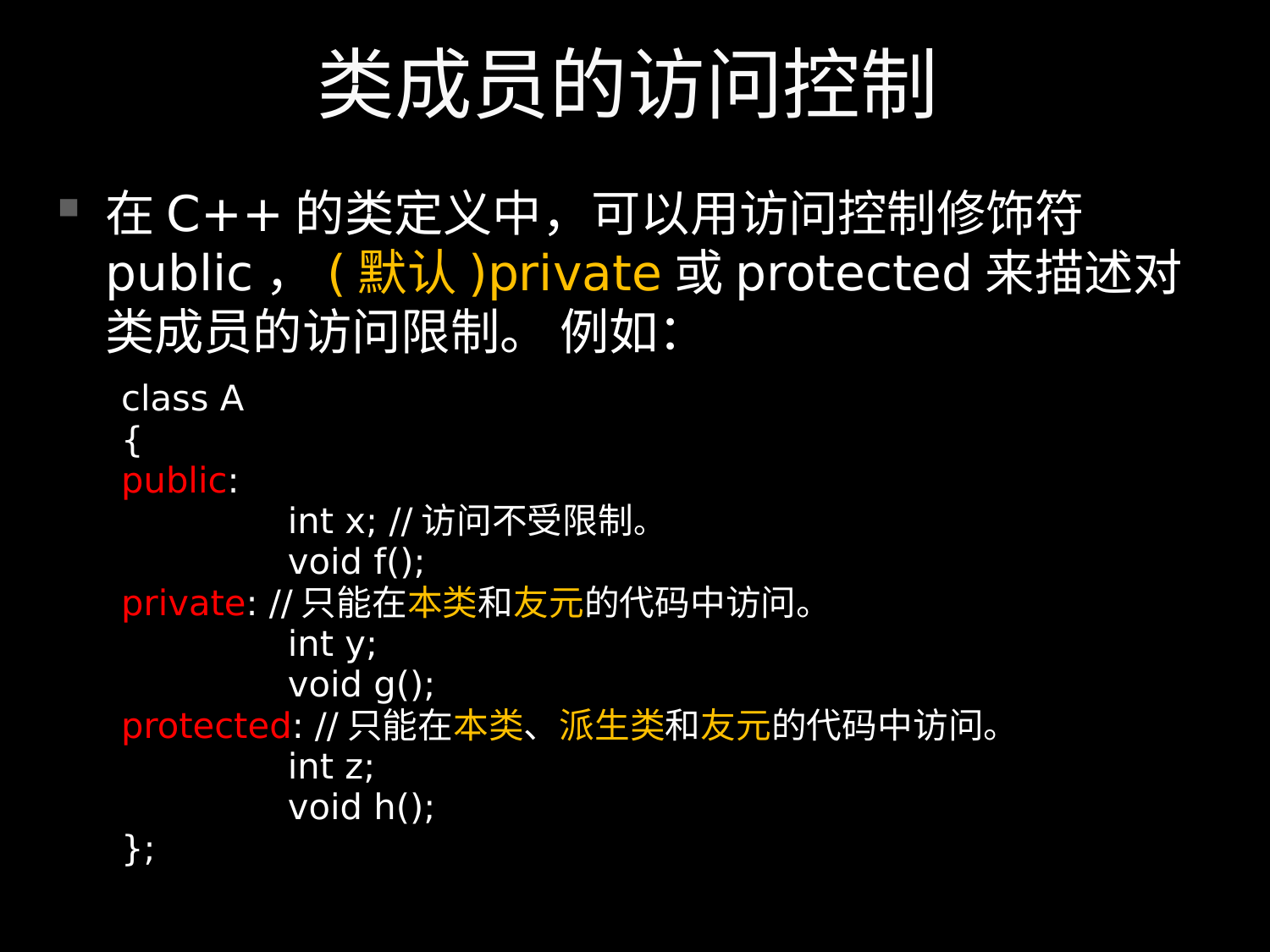

# 类成员的访问控制
在C++的类定义中，可以用访问控制修饰符public，(默认)private或protected来描述对类成员的访问限制。 例如：
class A
{
public:
		int x; //访问不受限制。
		void f();
private: //只能在本类和友元的代码中访问。
		int y;
		void g();
protected: //只能在本类、派生类和友元的代码中访问。
		int z;
		void h();
};